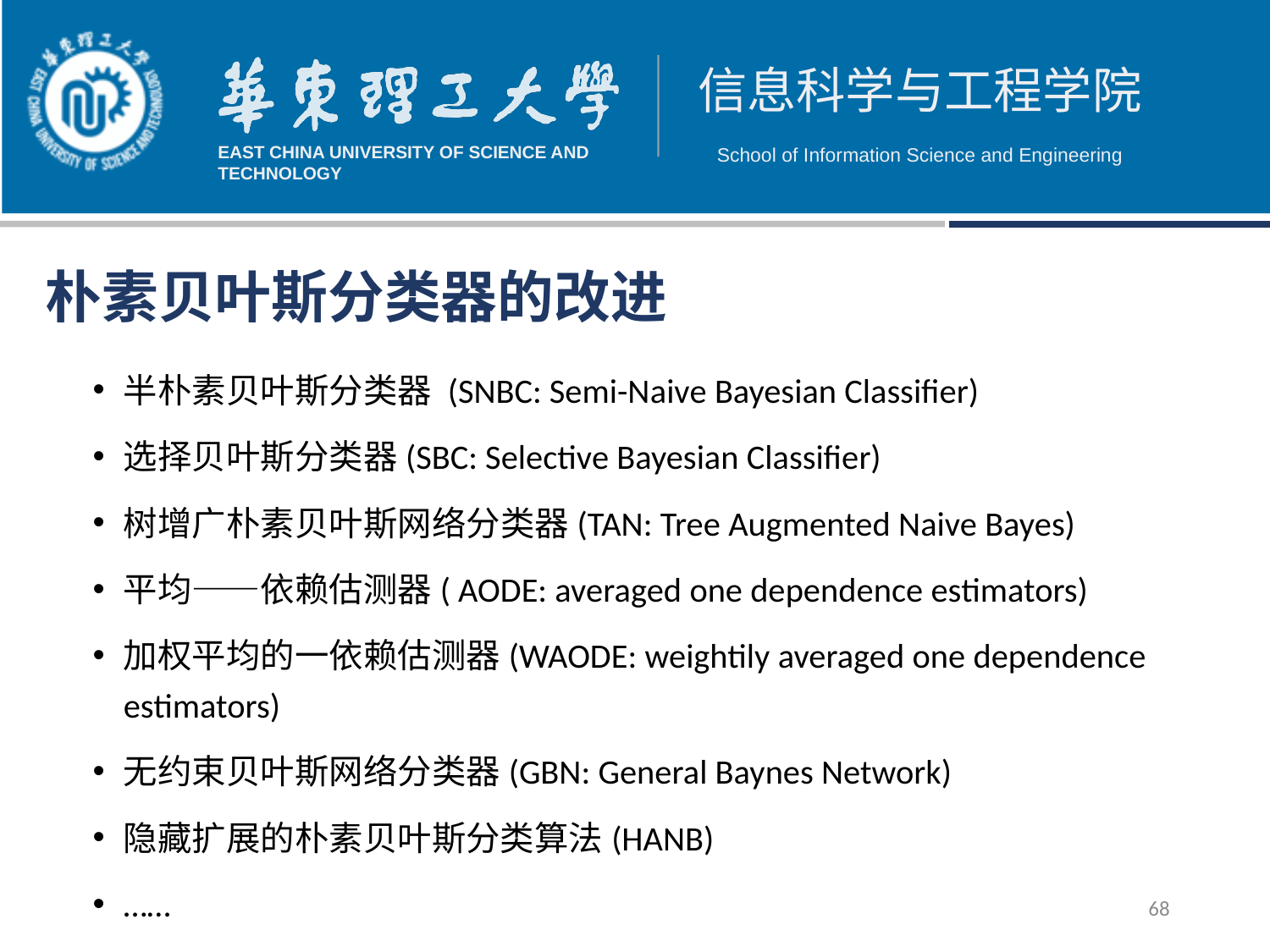

朴素贝叶斯分类器的改进
半朴素贝叶斯分类器 (SNBC: Semi-Naive Bayesian Classifier)
选择贝叶斯分类器(SBC: Selective Bayesian Classifier)
树增广朴素贝叶斯网络分类器(TAN: Tree Augmented Naive Bayes)
平均——依赖估测器( AODE: averaged one dependence estimators)
加权平均的一依赖估测器(WAODE: weightily averaged one dependence estimators)
无约束贝叶斯网络分类器(GBN: General Baynes Network)
隐藏扩展的朴素贝叶斯分类算法(HANB)
……

68